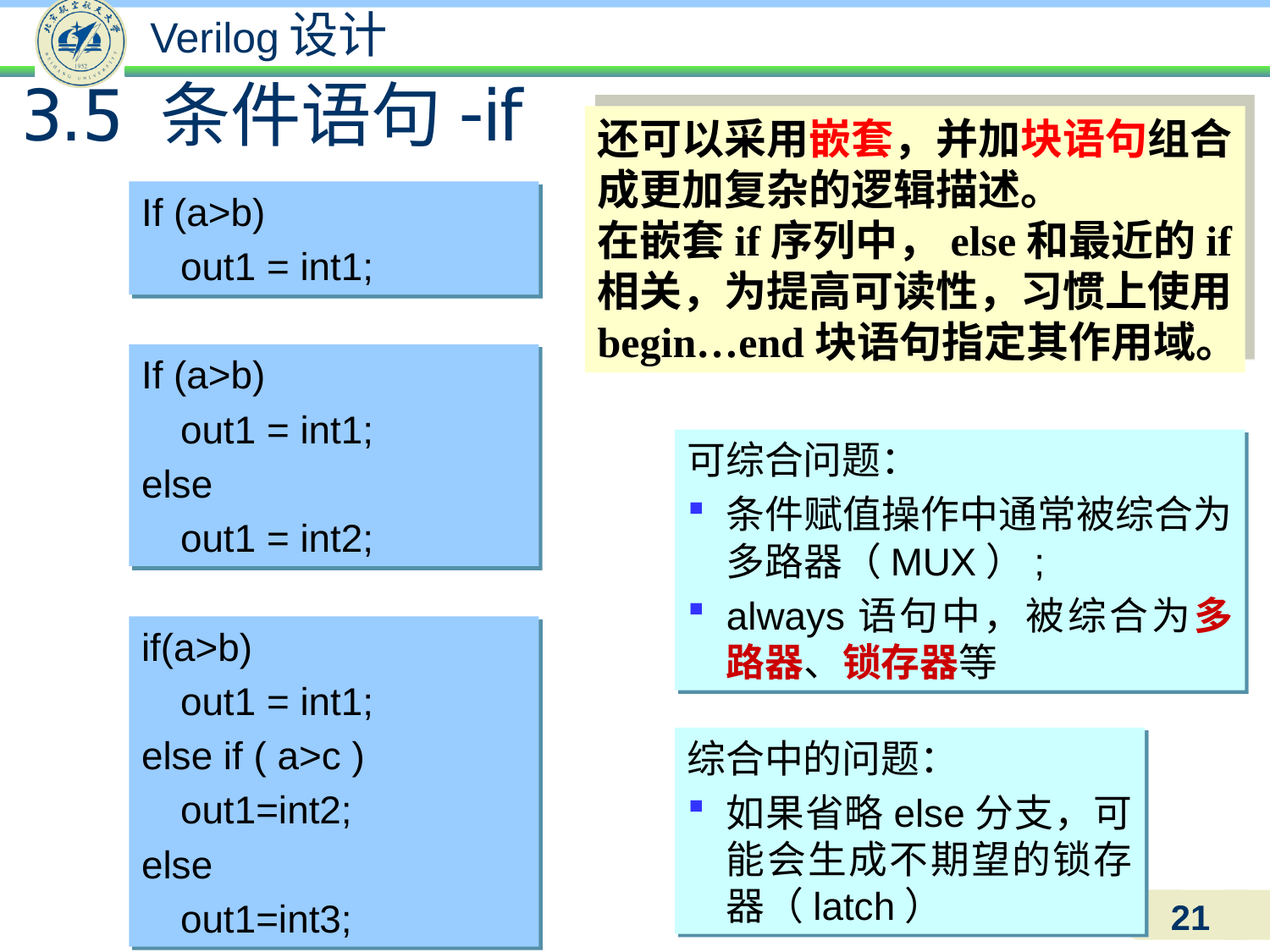

3.5 条件语句-if
还可以采用嵌套，并加块语句组合成更加复杂的逻辑描述。
在嵌套if序列中，else和最近的if相关，为提高可读性，习惯上使用begin…end块语句指定其作用域。

If (a>b)
	out1 = int1;
If (a>b)
	out1 = int1;
else
	out1 = int2;
可综合问题：
条件赋值操作中通常被综合为多路器（MUX）;
always语句中，被综合为多路器、锁存器等
if(a>b)
	out1 = int1;
else if ( a>c )
	out1=int2;
else
	out1=int3;
综合中的问题：
如果省略else分支，可能会生成不期望的锁存器（latch）
21